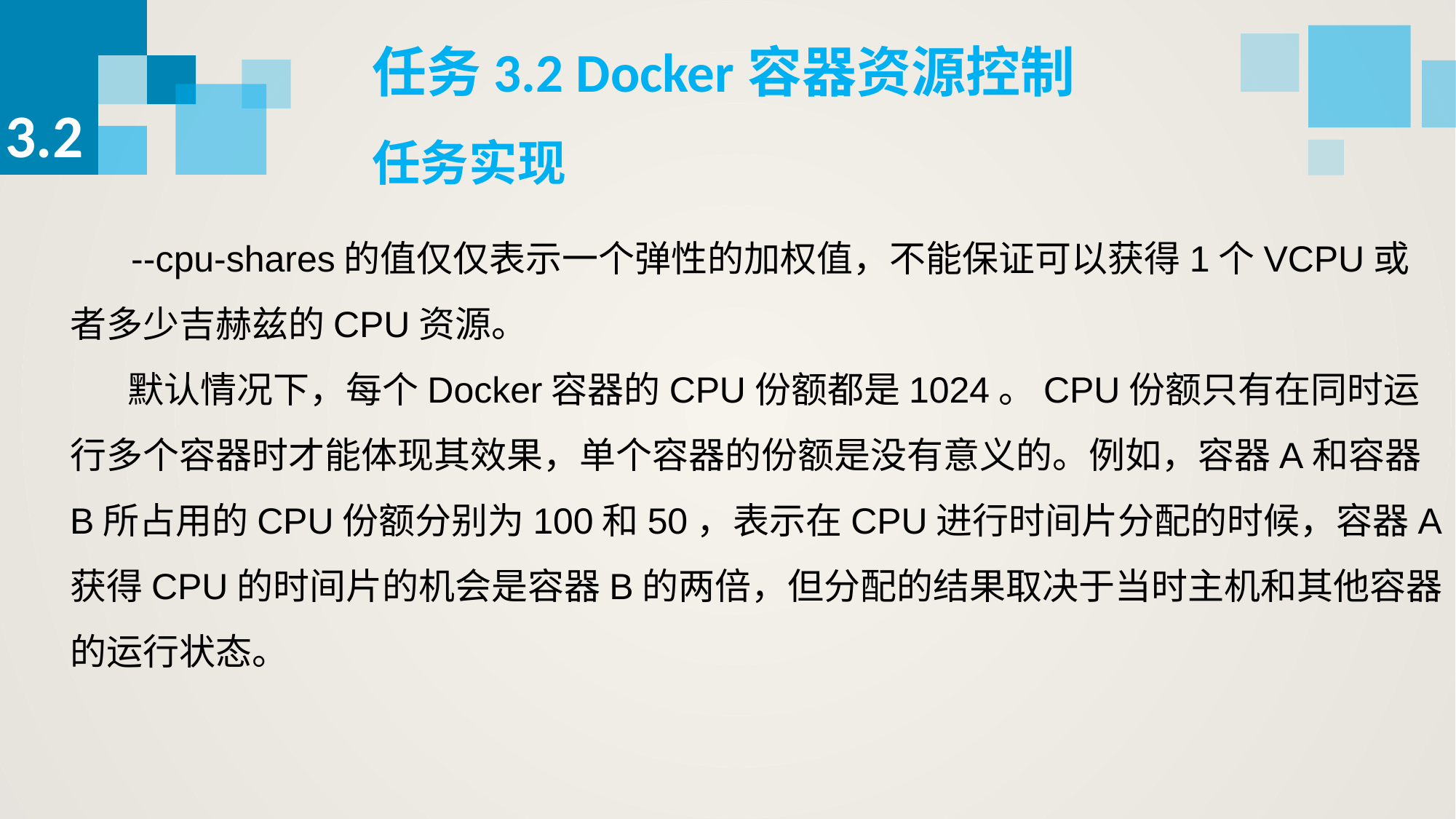

任务3.2 Docker容器资源控制
3.2
任务实现
      --cpu-shares的值仅仅表示一个弹性的加权值，不能保证可以获得1个VCPU或者多少吉赫兹的CPU资源。
      默认情况下，每个Docker容器的CPU份额都是1024。CPU份额只有在同时运行多个容器时才能体现其效果，单个容器的份额是没有意义的。例如，容器A和容器B所占用的CPU份额分别为100和50，表示在CPU进行时间片分配的时候，容器A获得CPU的时间片的机会是容器B的两倍，但分配的结果取决于当时主机和其他容器的运行状态。